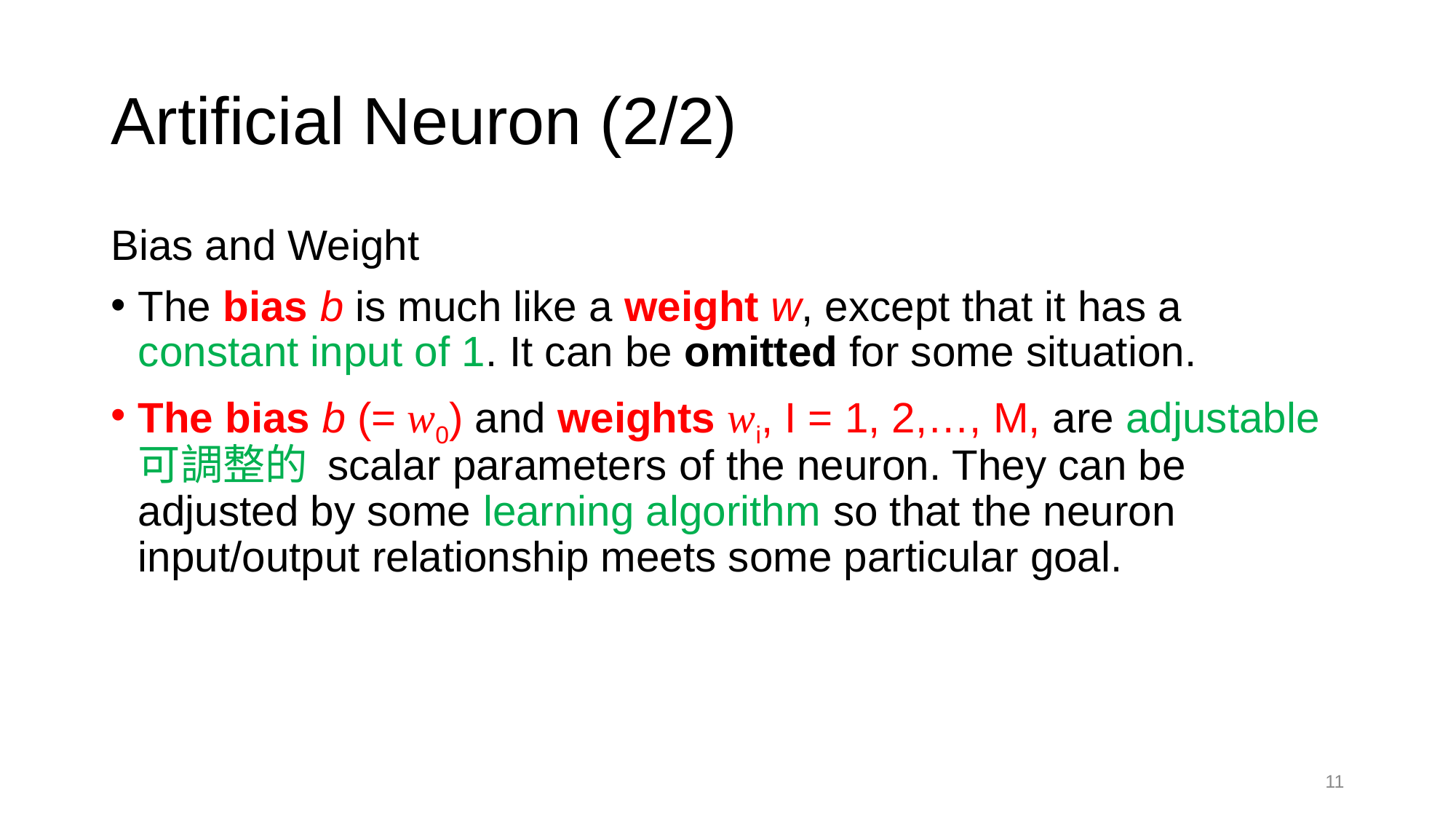

# Artificial Neuron (2/2)
Bias and Weight
The bias b is much like a weight w, except that it has a constant input of 1. It can be omitted for some situation.
The bias b (= w0) and weights wi, I = 1, 2,…, M, are adjustable可調整的 scalar parameters of the neuron. They can be adjusted by some learning algorithm so that the neuron input/output relationship meets some particular goal.

11